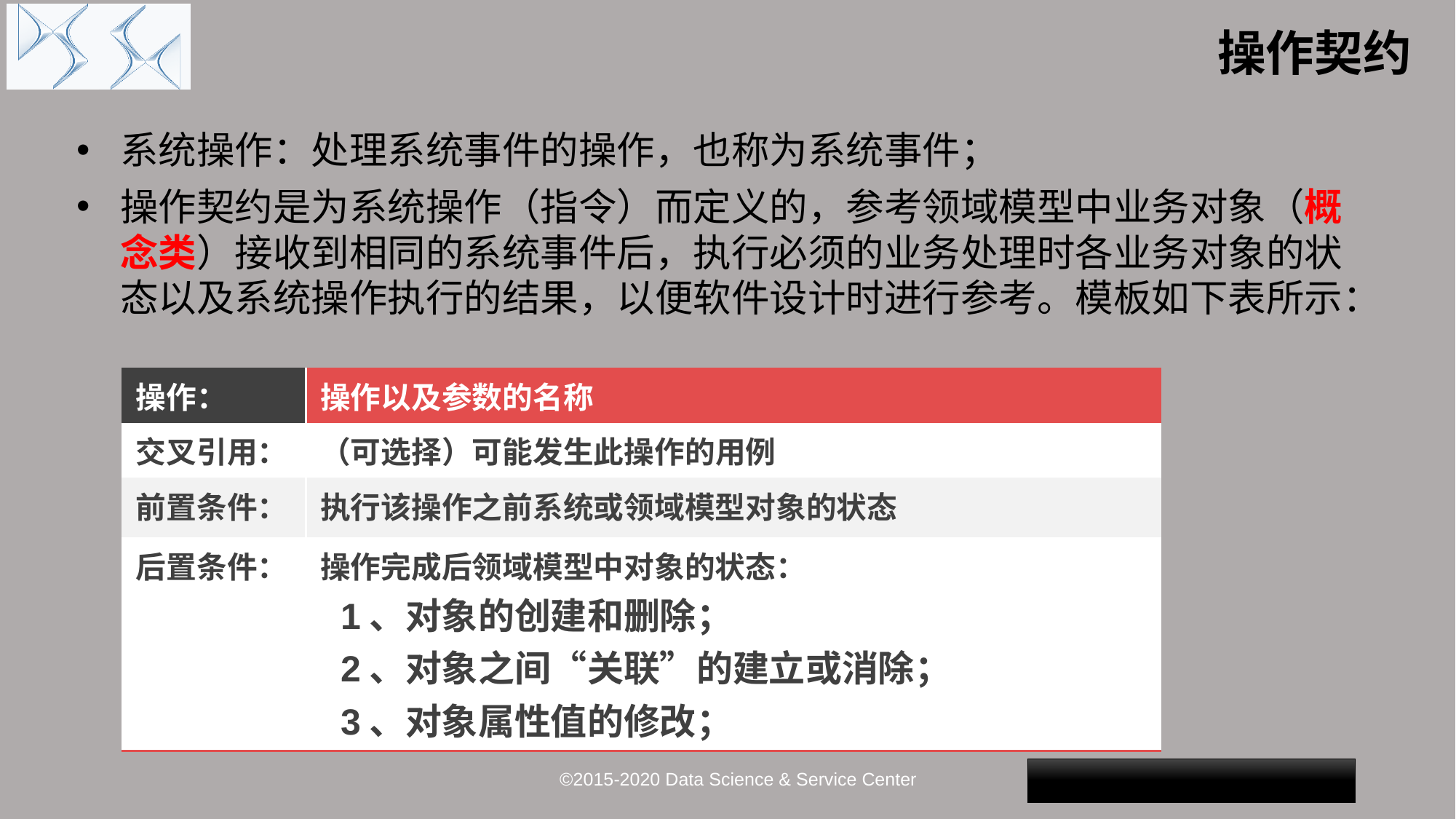

# 操作契约
系统操作：处理系统事件的操作，也称为系统事件；
操作契约是为系统操作（指令）而定义的，参考领域模型中业务对象（概念类）接收到相同的系统事件后，执行必须的业务处理时各业务对象的状态以及系统操作执行的结果，以便软件设计时进行参考。模板如下表所示：
| 操作： | 操作以及参数的名称 |
| --- | --- |
| 交叉引用： | （可选择）可能发生此操作的用例 |
| 前置条件： | 执行该操作之前系统或领域模型对象的状态 |
| 后置条件： | 操作完成后领域模型中对象的状态： 1、对象的创建和删除； 2、对象之间“关联”的建立或消除； 3、对象属性值的修改； |

©2015-2020 Data Science & Service Center
54